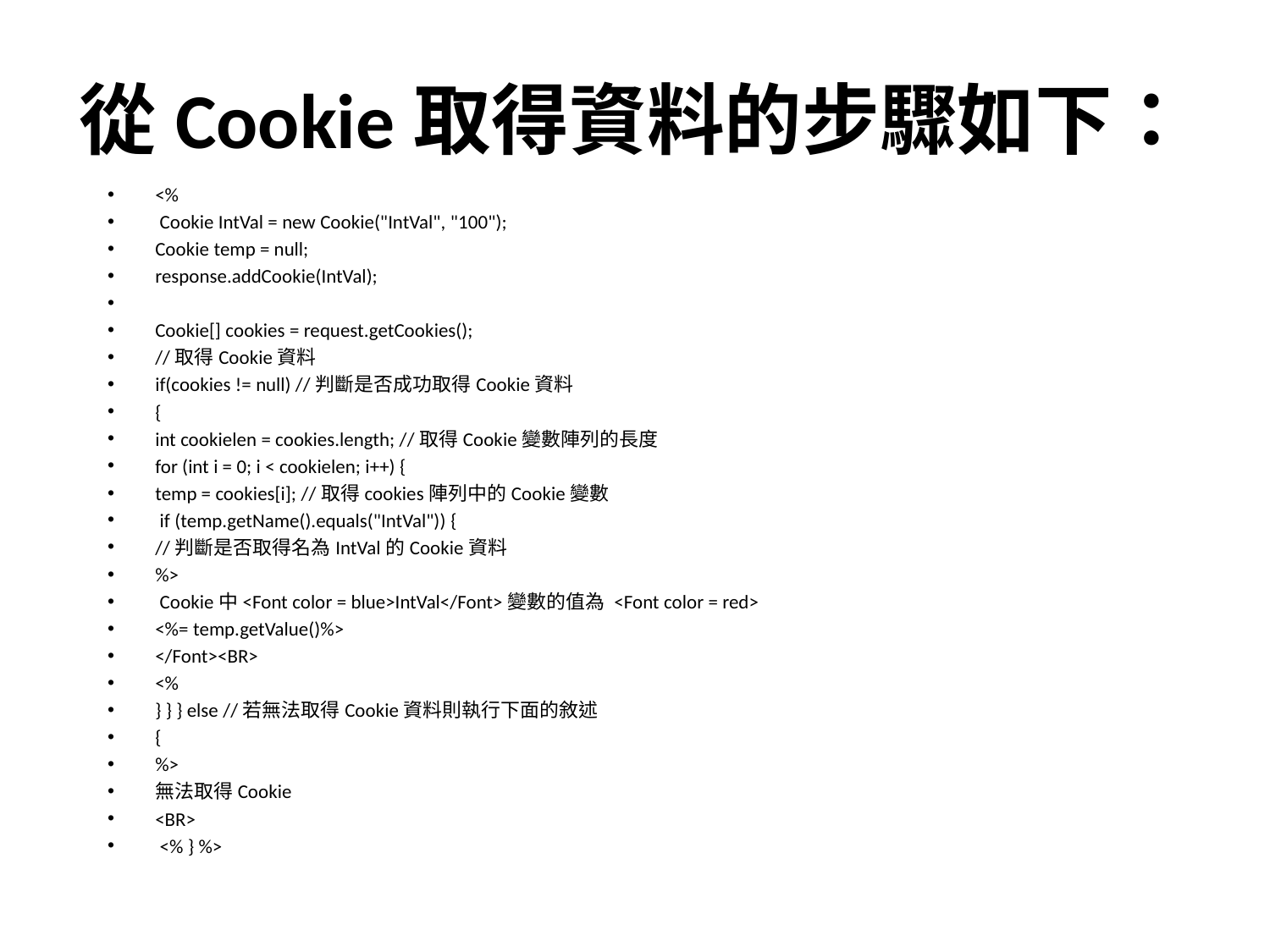

# 從Cookie取得資料的步驟如下：
<%
 Cookie IntVal = new Cookie("IntVal", "100");
Cookie temp = null;
response.addCookie(IntVal);

Cookie[] cookies = request.getCookies();
//取得Cookie資料
if(cookies != null) //判斷是否成功取得Cookie資料
{
int cookielen = cookies.length; //取得Cookie變數陣列的長度
for (int i = 0; i < cookielen; i++) {
temp = cookies[i]; //取得cookies陣列中的Cookie變數
 if (temp.getName().equals("IntVal")) {
//判斷是否取得名為IntVal的Cookie資料
%>
 Cookie中<Font color = blue>IntVal</Font>變數的值為 <Font color = red>
<%= temp.getValue()%>
</Font><BR>
<%
} } } else //若無法取得Cookie資料則執行下面的敘述
{
%>
無法取得Cookie
<BR>
 <% } %>